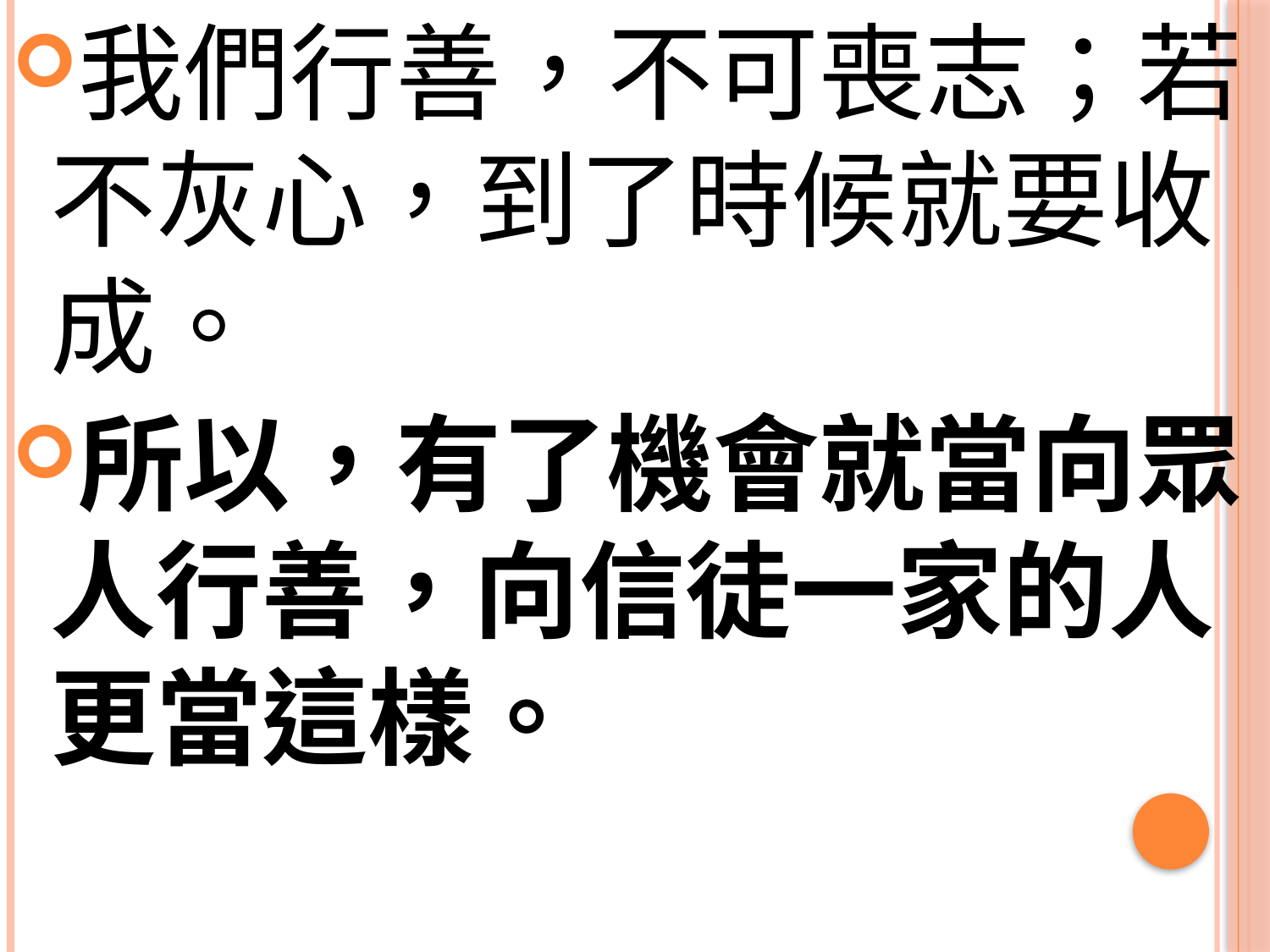

我們行善，不可喪志；若不灰心，到了時候就要收成。
所以，有了機會就當向眾人行善，向信徒一家的人更當這樣。